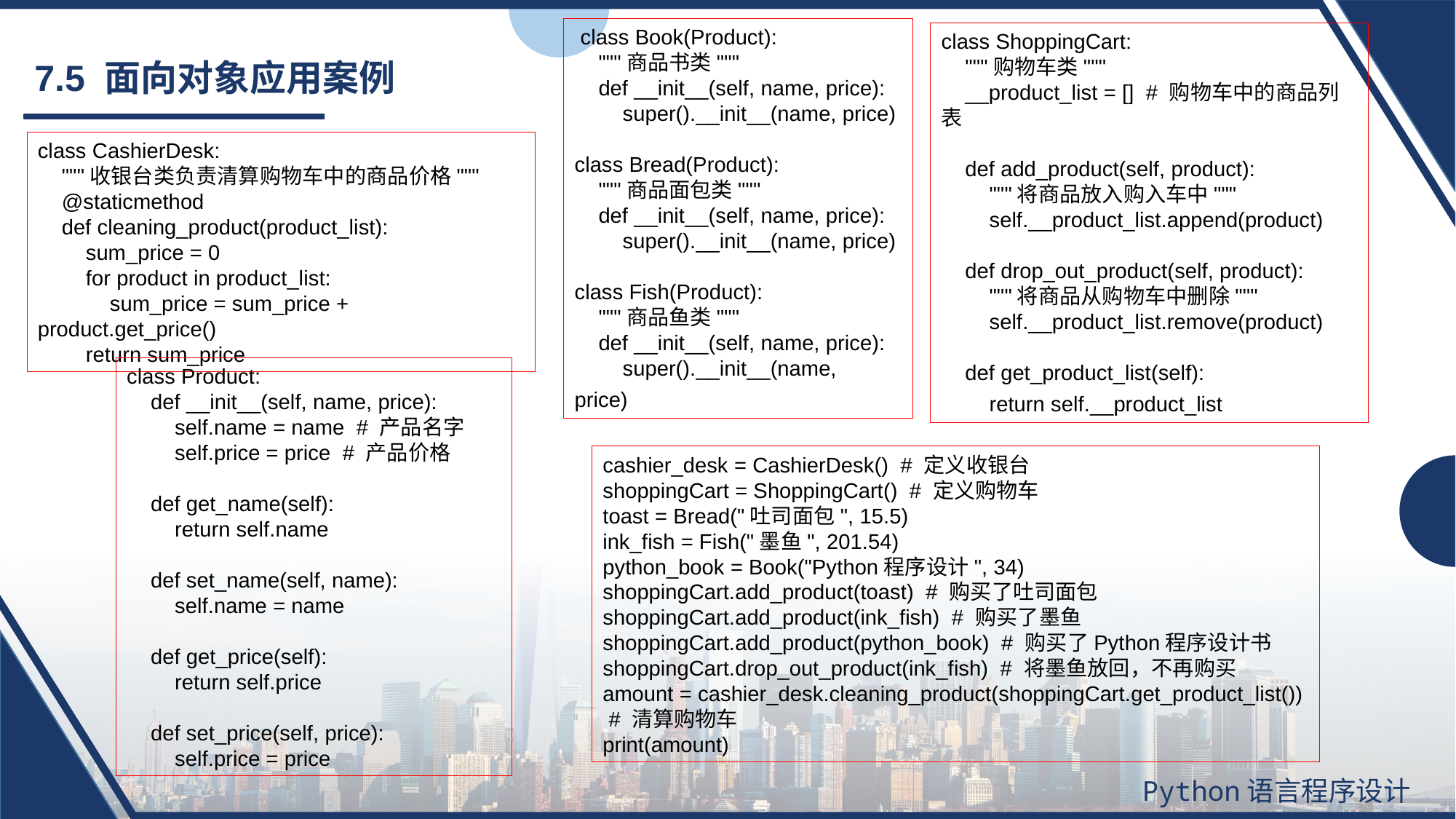

class Book(Product):
    """商品书类"""
    def __init__(self, name, price):
        super().__init__(name, price)

class Bread(Product):
    """商品面包类"""
    def __init__(self, name, price):
        super().__init__(name, price)

class Fish(Product):
    """商品鱼类"""
    def __init__(self, name, price):
        super().__init__(name, price)
class ShoppingCart:
    """购物车类"""
    __product_list = []  # 购物车中的商品列表

    def add_product(self, product):
        """将商品放入购入车中"""
        self.__product_list.append(product)

    def drop_out_product(self, product):
        """将商品从购物车中删除"""
        self.__product_list.remove(product)

    def get_product_list(self):
        return self.__product_list
# 7.5 面向对象应用案例
class CashierDesk:
    """收银台类负责清算购物车中的商品价格"""
    @staticmethod
    def cleaning_product(product_list):
        sum_price = 0
        for product in product_list:
            sum_price = sum_price + product.get_price()
        return sum_price
class Product:
    def __init__(self, name, price):
        self.name = name  # 产品名字
        self.price = price  # 产品价格

    def get_name(self):
        return self.name

    def set_name(self, name):
        self.name = name

    def get_price(self):
        return self.price

    def set_price(self, price):
        self.price = price
cashier_desk = CashierDesk()  # 定义收银台
shoppingCart = ShoppingCart()  # 定义购物车
toast = Bread("吐司面包", 15.5)
ink_fish = Fish("墨鱼", 201.54)
python_book = Book("Python程序设计", 34)
shoppingCart.add_product(toast)  # 购买了吐司面包
shoppingCart.add_product(ink_fish)  # 购买了墨鱼
shoppingCart.add_product(python_book)  # 购买了Python程序设计书
shoppingCart.drop_out_product(ink_fish)  # 将墨鱼放回，不再购买
amount = cashier_desk.cleaning_product(shoppingCart.get_product_list())  # 清算购物车
print(amount)